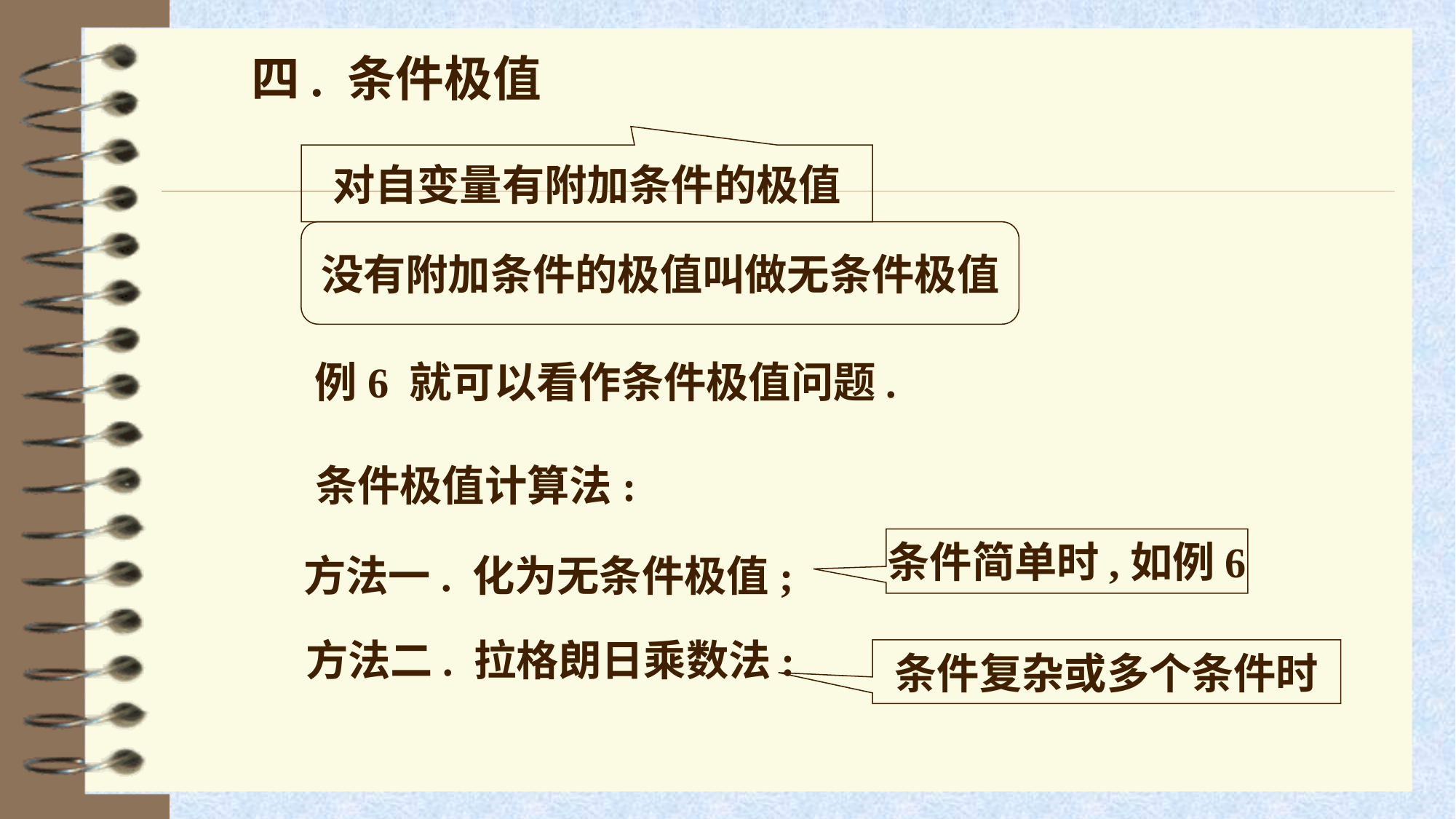

四. 条件极值
对自变量有附加条件的极值
没有附加条件的极值叫做无条件极值
例6 就可以看作条件极值问题.
条件极值计算法:
条件简单时,如例6
方法一. 化为无条件极值;
方法二. 拉格朗日乘数法:
条件复杂或多个条件时